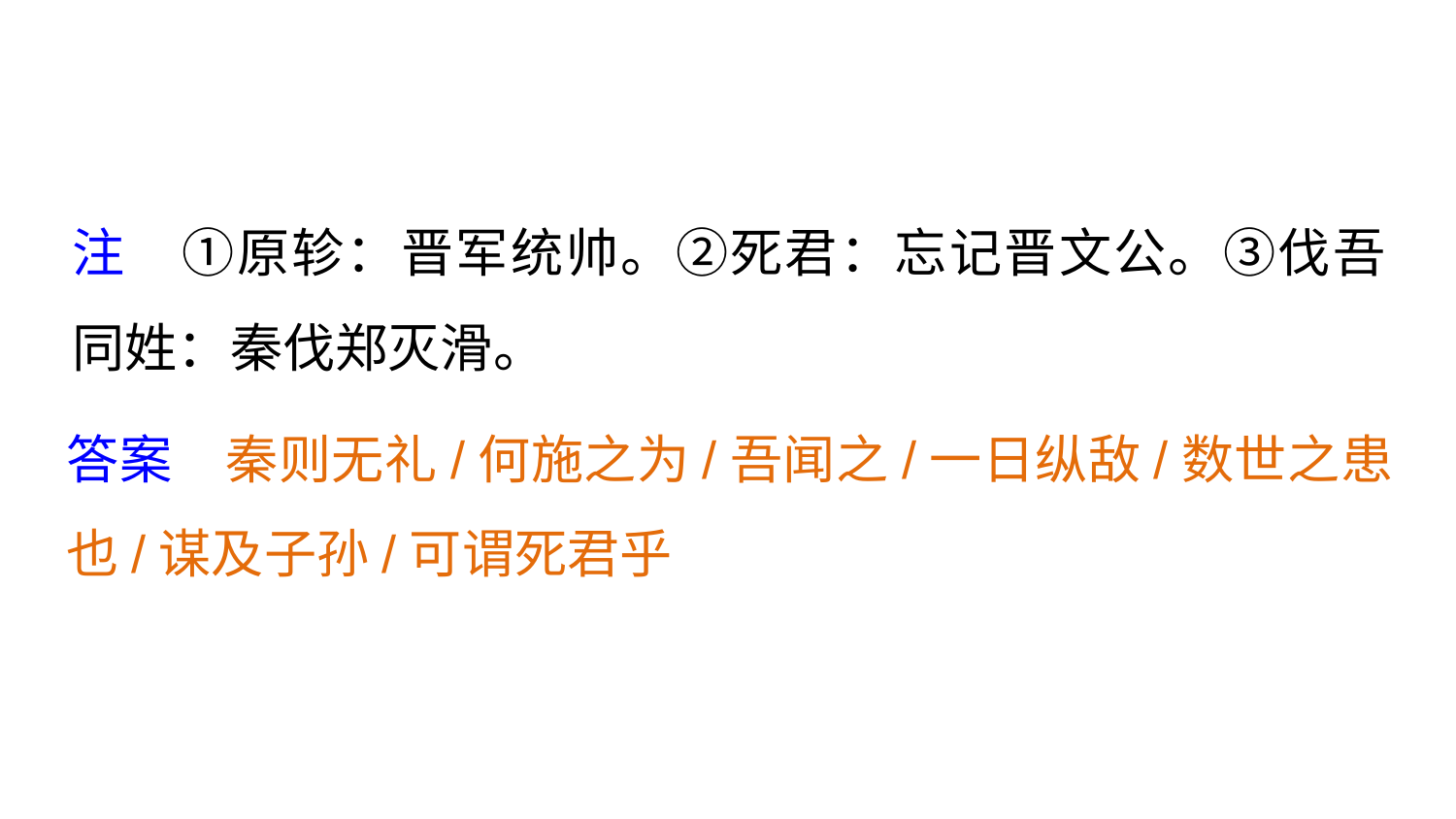

注　①原轸：晋军统帅。②死君：忘记晋文公。③伐吾同姓：秦伐郑灭滑。
答案　秦则无礼/何施之为/吾闻之/一日纵敌/数世之患也/谋及子孙/可谓死君乎